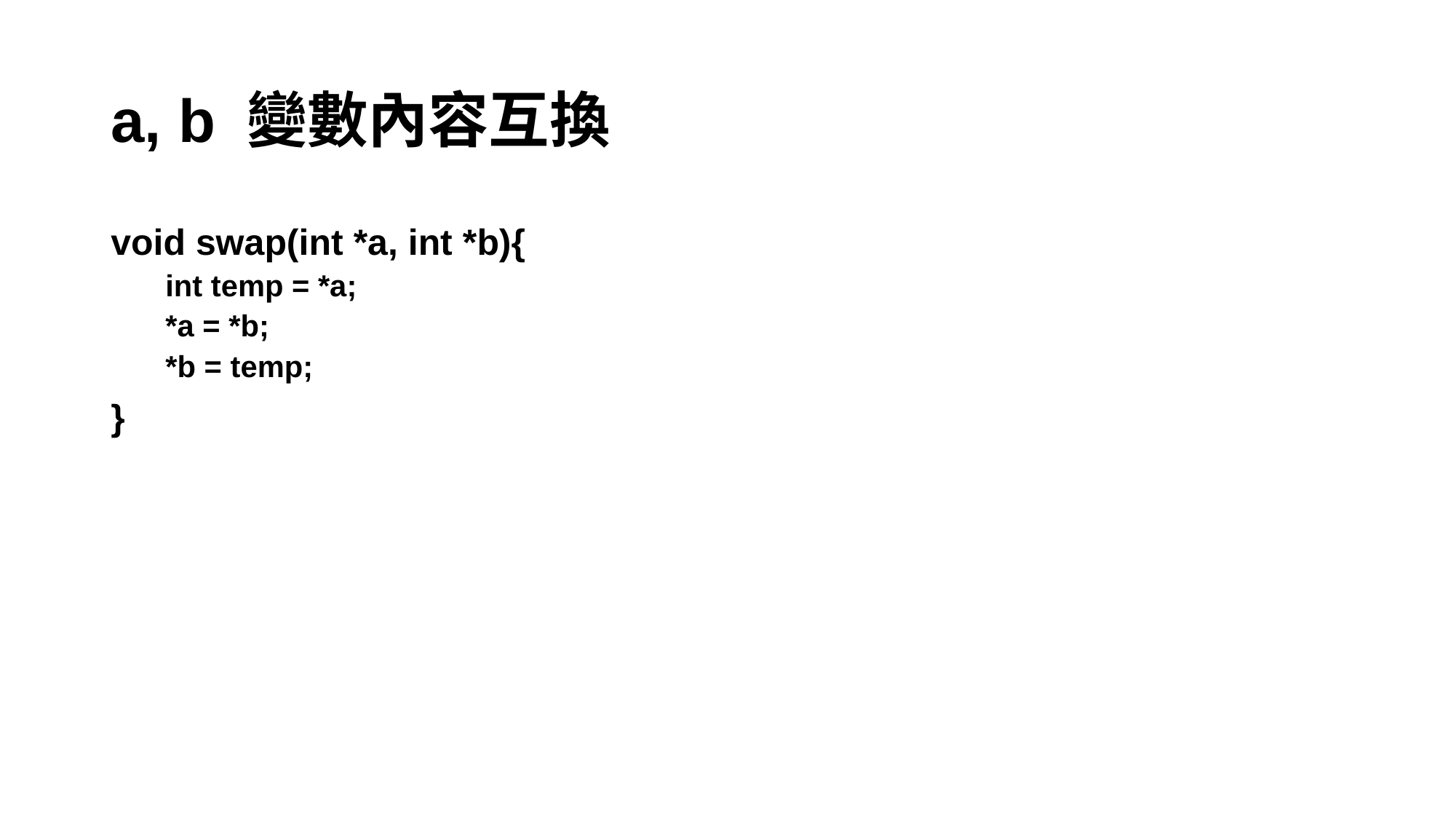

# a, b 變數內容互換
void swap(int *a, int *b){
int temp = *a;
*a = *b;
*b = temp;
}